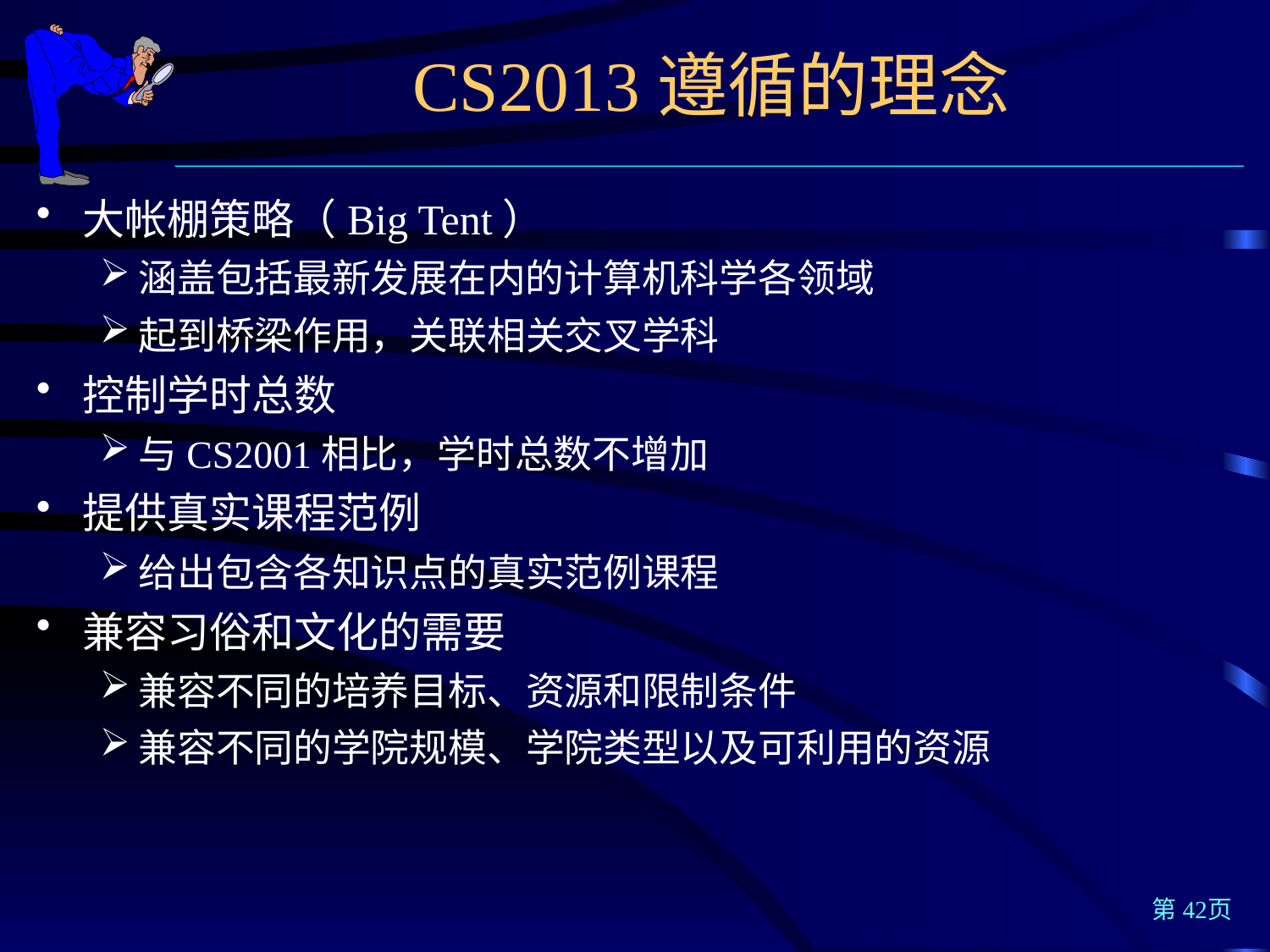

CS2013遵循的理念
大帐棚策略（Big Tent）
涵盖包括最新发展在内的计算机科学各领域
起到桥梁作用，关联相关交叉学科
控制学时总数
与CS2001相比，学时总数不增加
提供真实课程范例
给出包含各知识点的真实范例课程
兼容习俗和文化的需要
兼容不同的培养目标、资源和限制条件
兼容不同的学院规模、学院类型以及可利用的资源
第42页